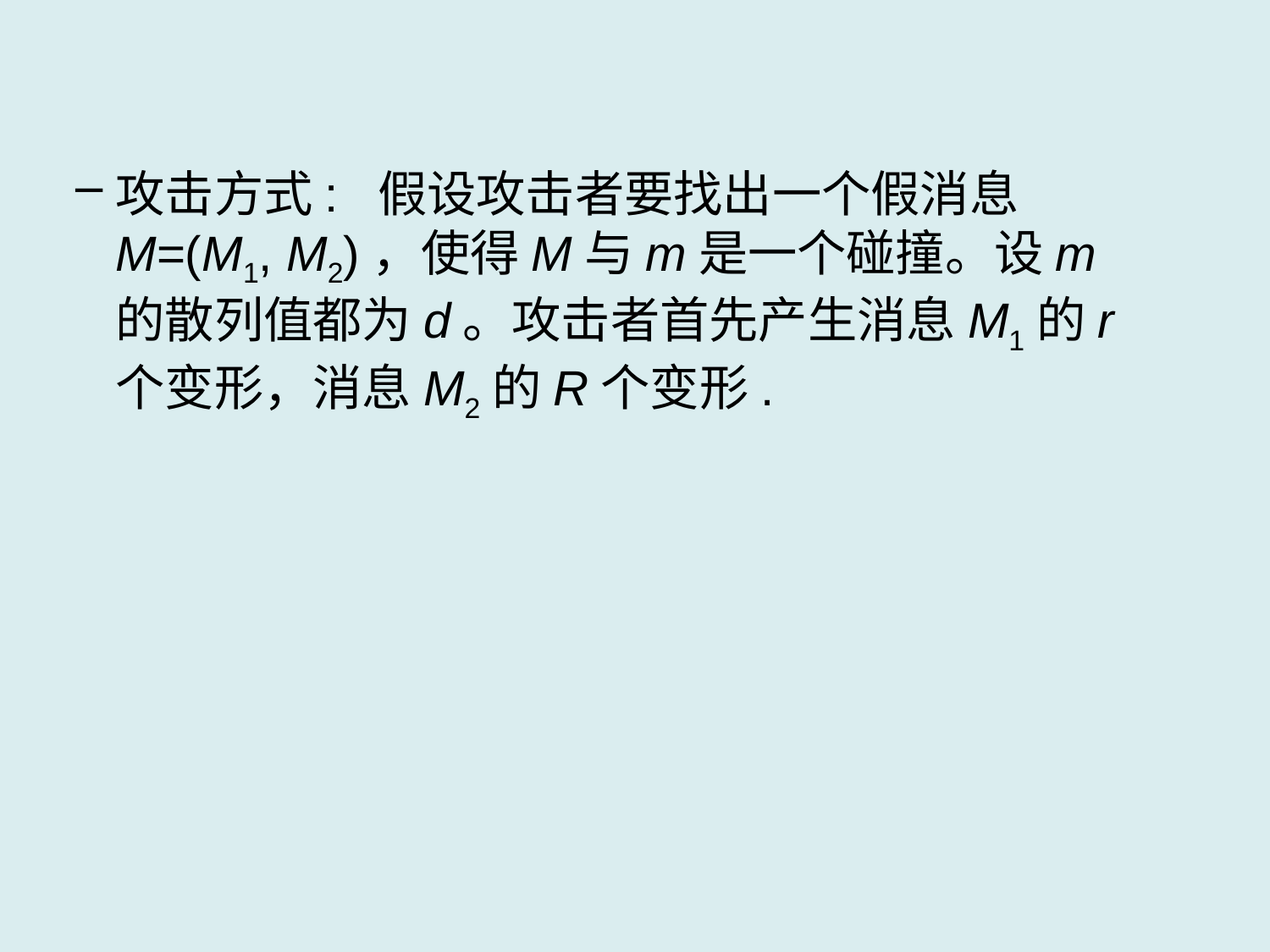

攻击方式:  假设攻击者要找出一个假消息M=(M1, M2)，使得M与m是一个碰撞。设m的散列值都为d。攻击者首先产生消息M1的r个变形，消息M2的R个变形.